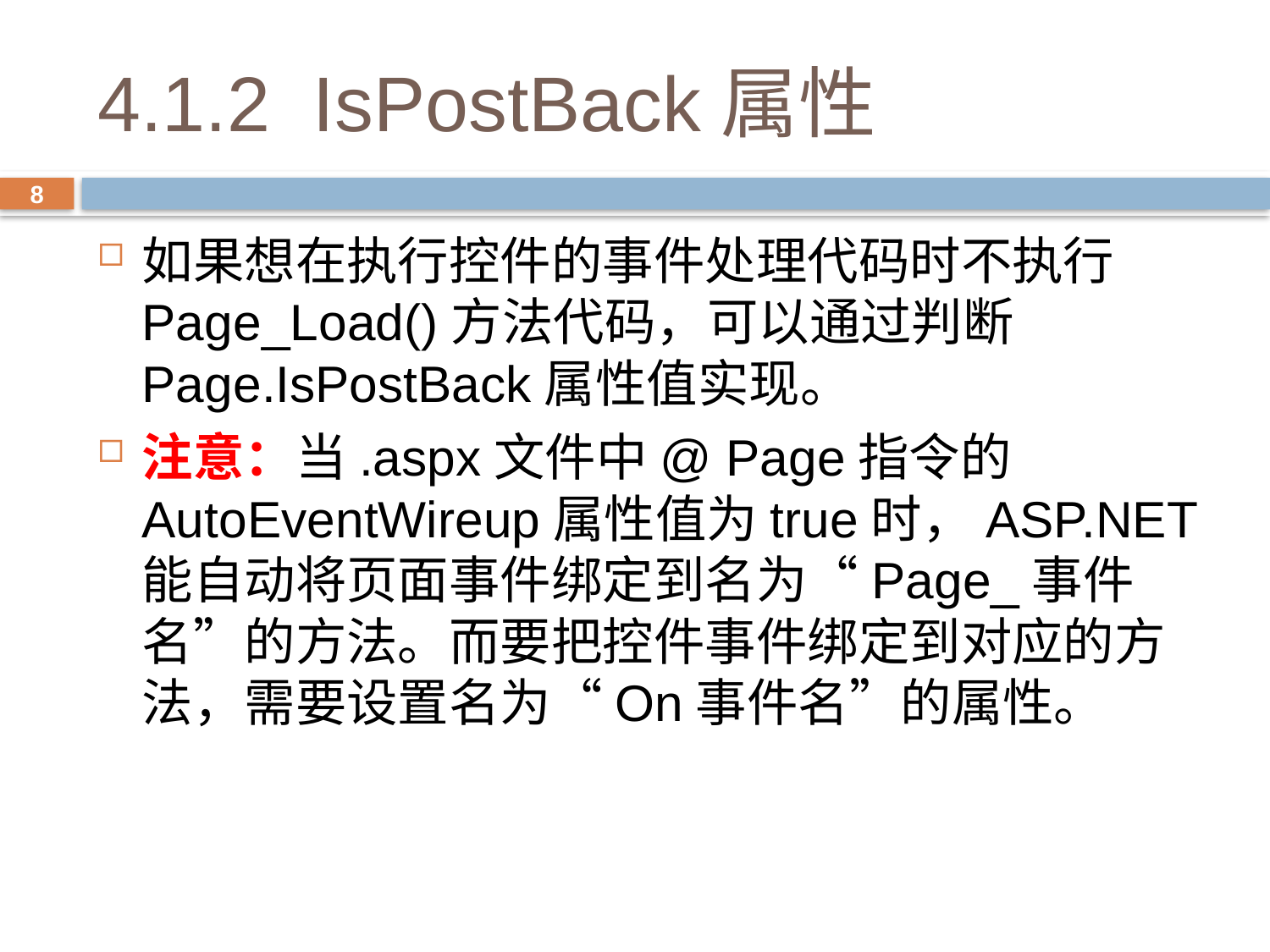

# 4.1.2  IsPostBack属性
8
如果想在执行控件的事件处理代码时不执行Page_Load()方法代码，可以通过判断Page.IsPostBack属性值实现。
注意：当.aspx文件中@ Page指令的AutoEventWireup属性值为true时，ASP.NET能自动将页面事件绑定到名为“Page_事件名”的方法。而要把控件事件绑定到对应的方法，需要设置名为“On事件名”的属性。